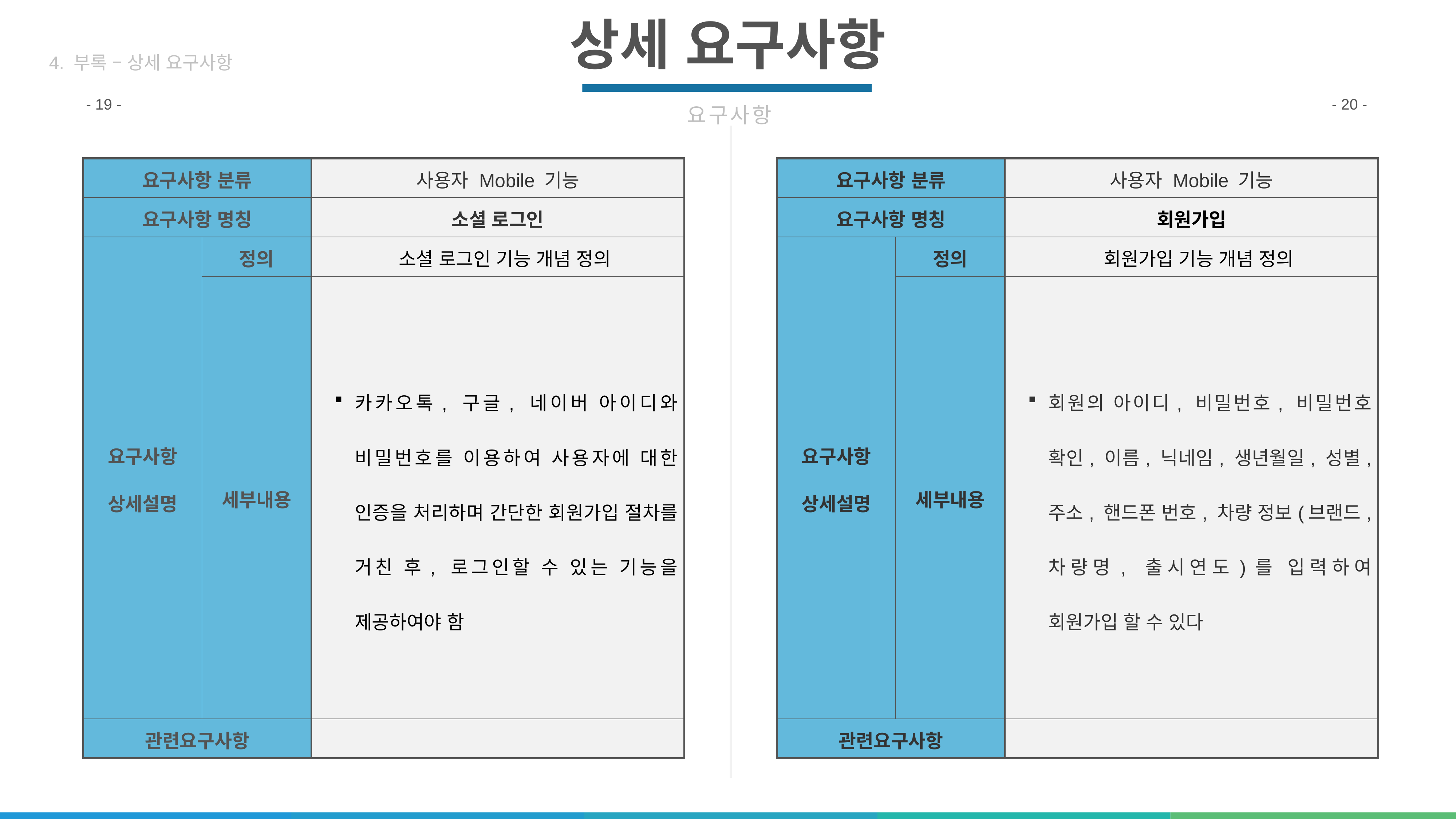

상세 요구사항
4. 부록 – 상세 요구사항

요구사항
- 19 -
- 20 -
| 요구사항 분류 |  | 사용자 Mobile 기능 |
| --- | --- | --- |
| 요구사항 명칭 |  | 소셜 로그인 |
| 요구사항 상세설명 | 정의 | 소셜 로그인 기능 개념 정의 |
|  | 세부내용 | 카카오톡, 구글, 네이버 아이디와 비밀번호를 이용하여 사용자에 대한 인증을 처리하며 간단한 회원가입 절차를 거친 후, 로그인할 수 있는 기능을 제공하여야 함 |
| 관련요구사항 |  |  |
| 요구사항 분류 |  | 사용자 Mobile 기능 |
| --- | --- | --- |
| 요구사항 명칭 |  | 회원가입 |
| 요구사항 상세설명 | 정의 | 회원가입 기능 개념 정의 |
|  | 세부내용 | 회원의 아이디, 비밀번호, 비밀번호 확인, 이름, 닉네임, 생년월일, 성별, 주소, 핸드폰 번호, 차량 정보(브랜드, 차량명, 출시연도)를 입력하여 회원가입 할 수 있다 |
| 관련요구사항 |  |  |